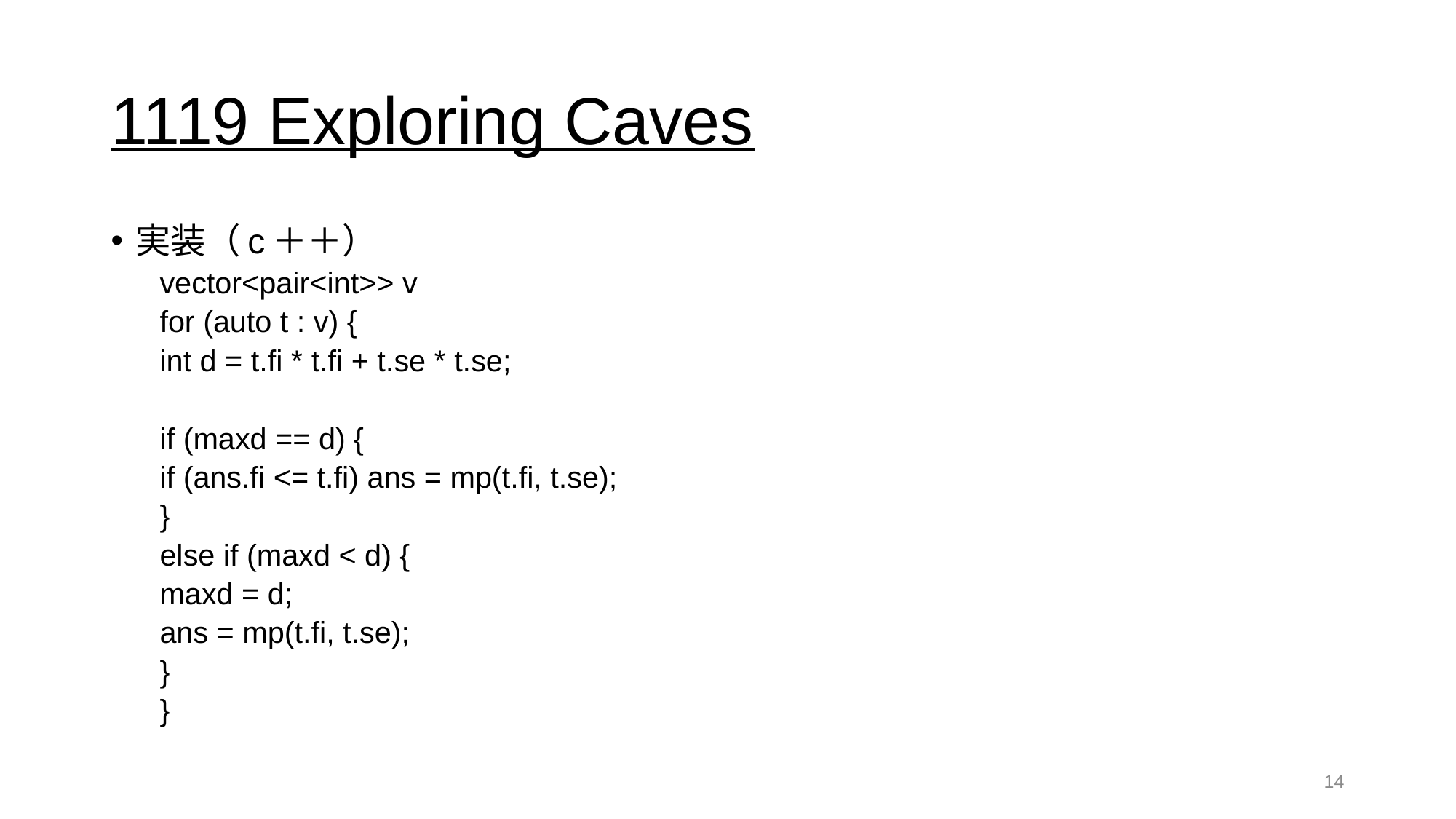

# 1119 Exploring Caves
実装（c＋＋）
vector<pair<int>> v
for (auto t : v) {
	int d = t.fi * t.fi + t.se * t.se;

	if (maxd == d) {
		if (ans.fi <= t.fi) ans = mp(t.fi, t.se);
	}
	else if (maxd < d) {
		maxd = d;
		ans = mp(t.fi, t.se);
	}
}
14